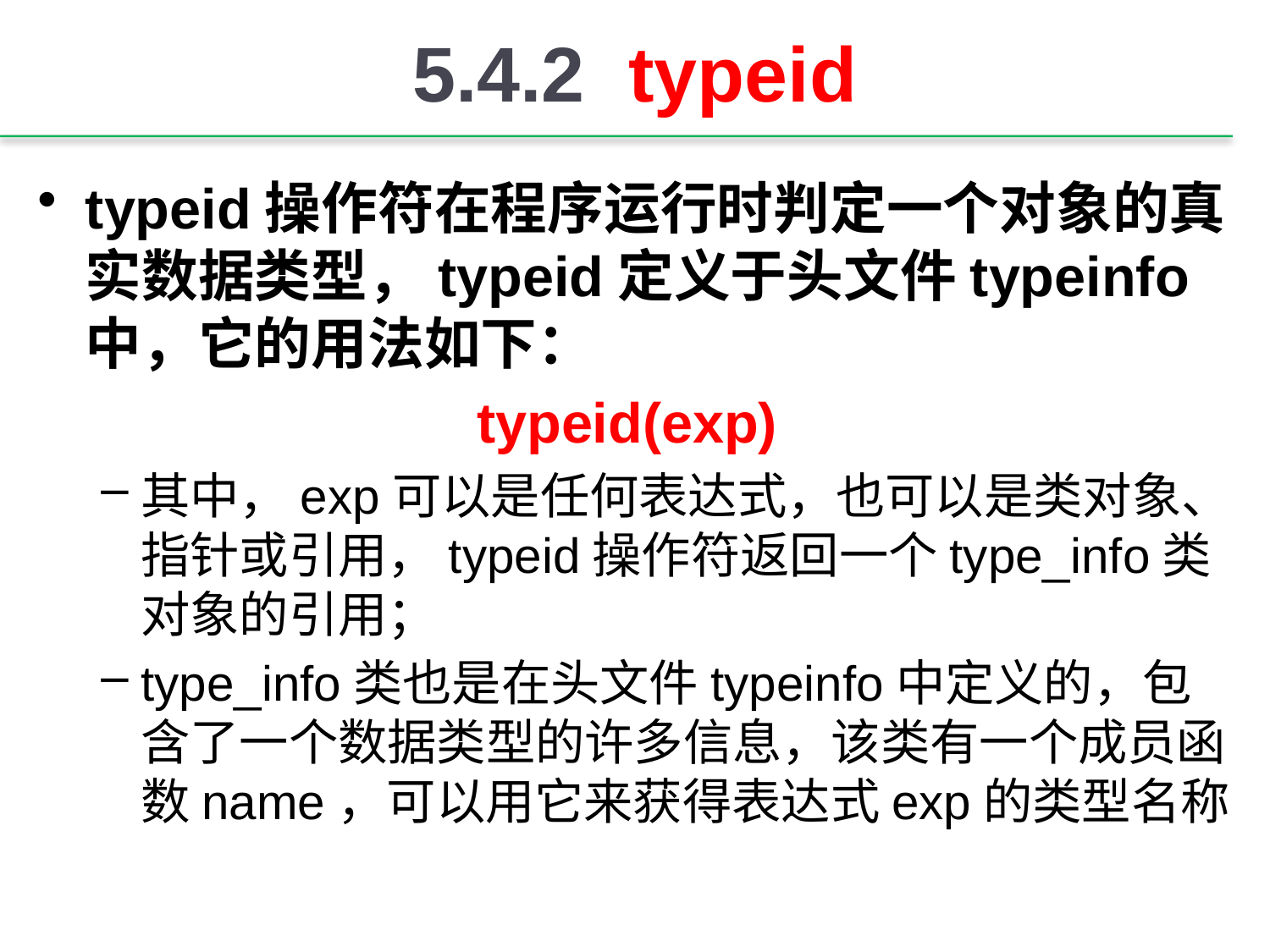

# 5.4.2  typeid
typeid操作符在程序运行时判定一个对象的真实数据类型，typeid定义于头文件typeinfo中，它的用法如下：
typeid(exp)
其中，exp可以是任何表达式，也可以是类对象、指针或引用，typeid操作符返回一个type_info类对象的引用；
type_info类也是在头文件typeinfo中定义的，包含了一个数据类型的许多信息，该类有一个成员函数name，可以用它来获得表达式exp的类型名称